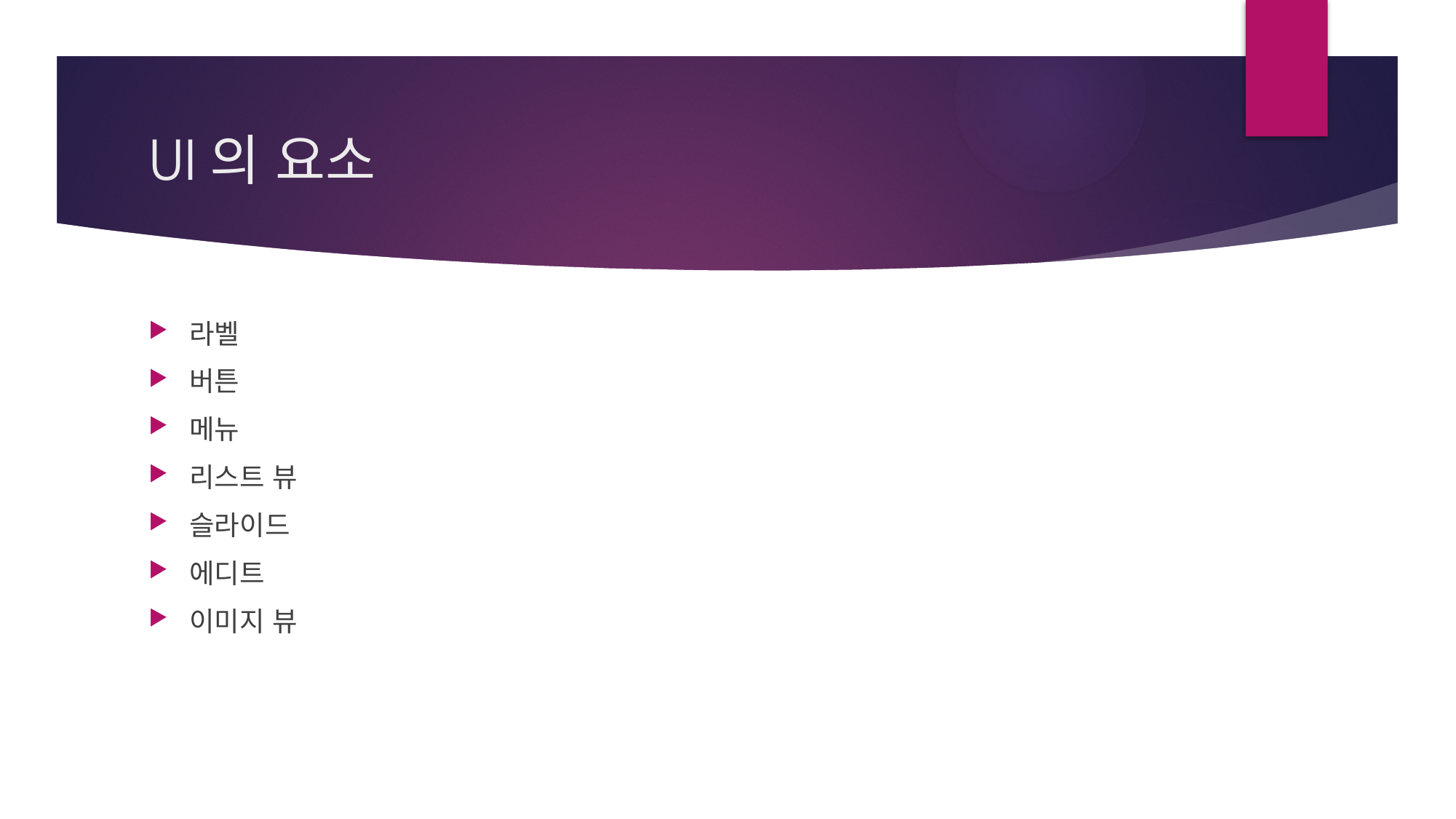

# UI의 요소
라벨
버튼
메뉴
리스트 뷰
슬라이드
에디트
이미지 뷰